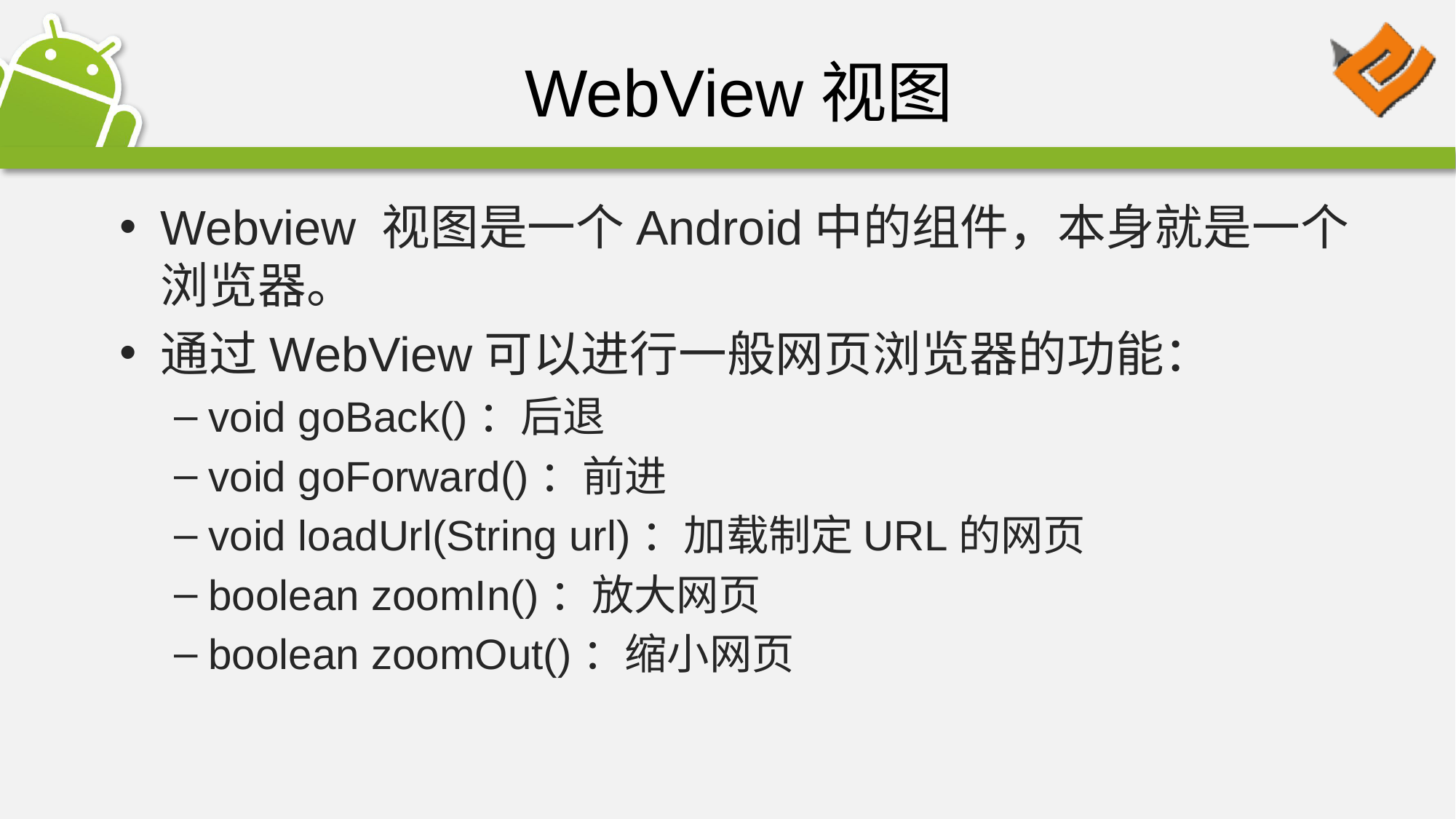

# WebView视图
Webview 视图是一个Android中的组件，本身就是一个浏览器。
通过WebView可以进行一般网页浏览器的功能：
void goBack()：后退
void goForward()：前进
void loadUrl(String url)：加载制定URL的网页
boolean zoomIn()：放大网页
boolean zoomOut()：缩小网页